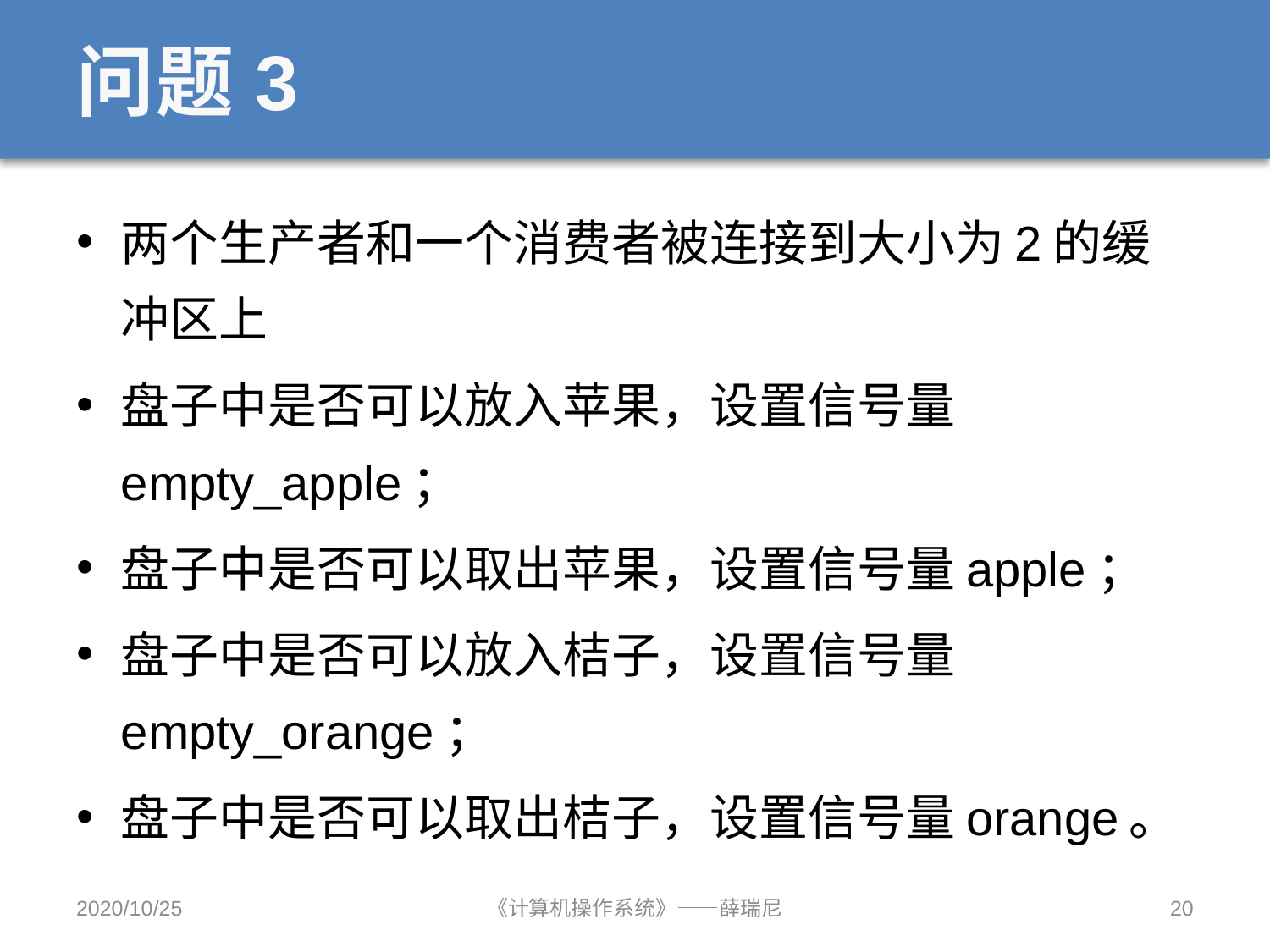

# 问题3
两个生产者和一个消费者被连接到大小为2的缓冲区上
盘子中是否可以放入苹果，设置信号量empty_apple；
盘子中是否可以取出苹果，设置信号量apple；
盘子中是否可以放入桔子，设置信号量empty_orange；
盘子中是否可以取出桔子，设置信号量orange。
2020/10/25
《计算机操作系统》——薛瑞尼
20